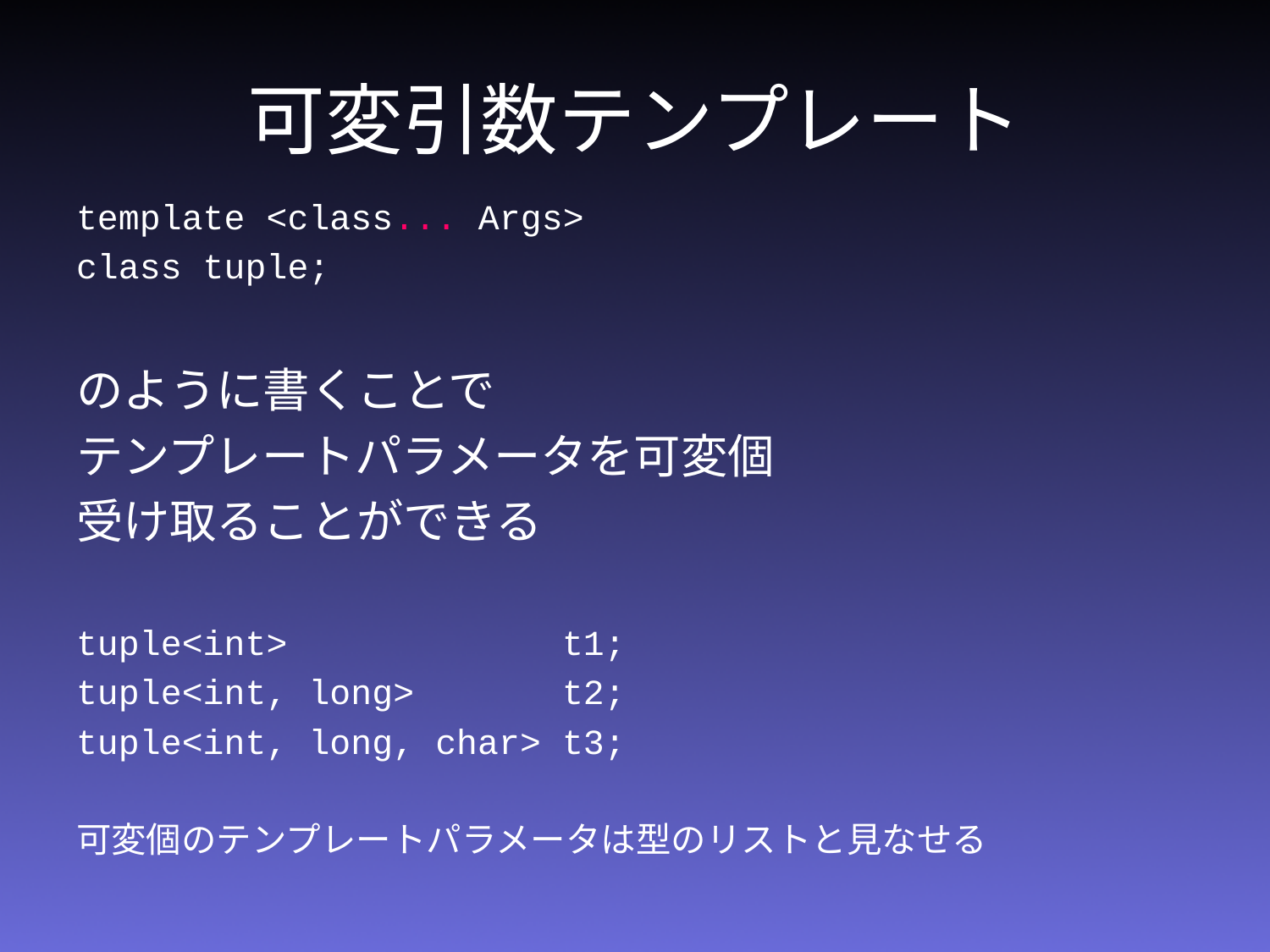

# 可変引数テンプレート
template <class... Args>
class tuple;

のように書くことで
テンプレートパラメータを可変個
受け取ることができる

tuple<int>             t1;
tuple<int, long>       t2;
tuple<int, long, char> t3;

可変個のテンプレートパラメータは型のリストと見なせる